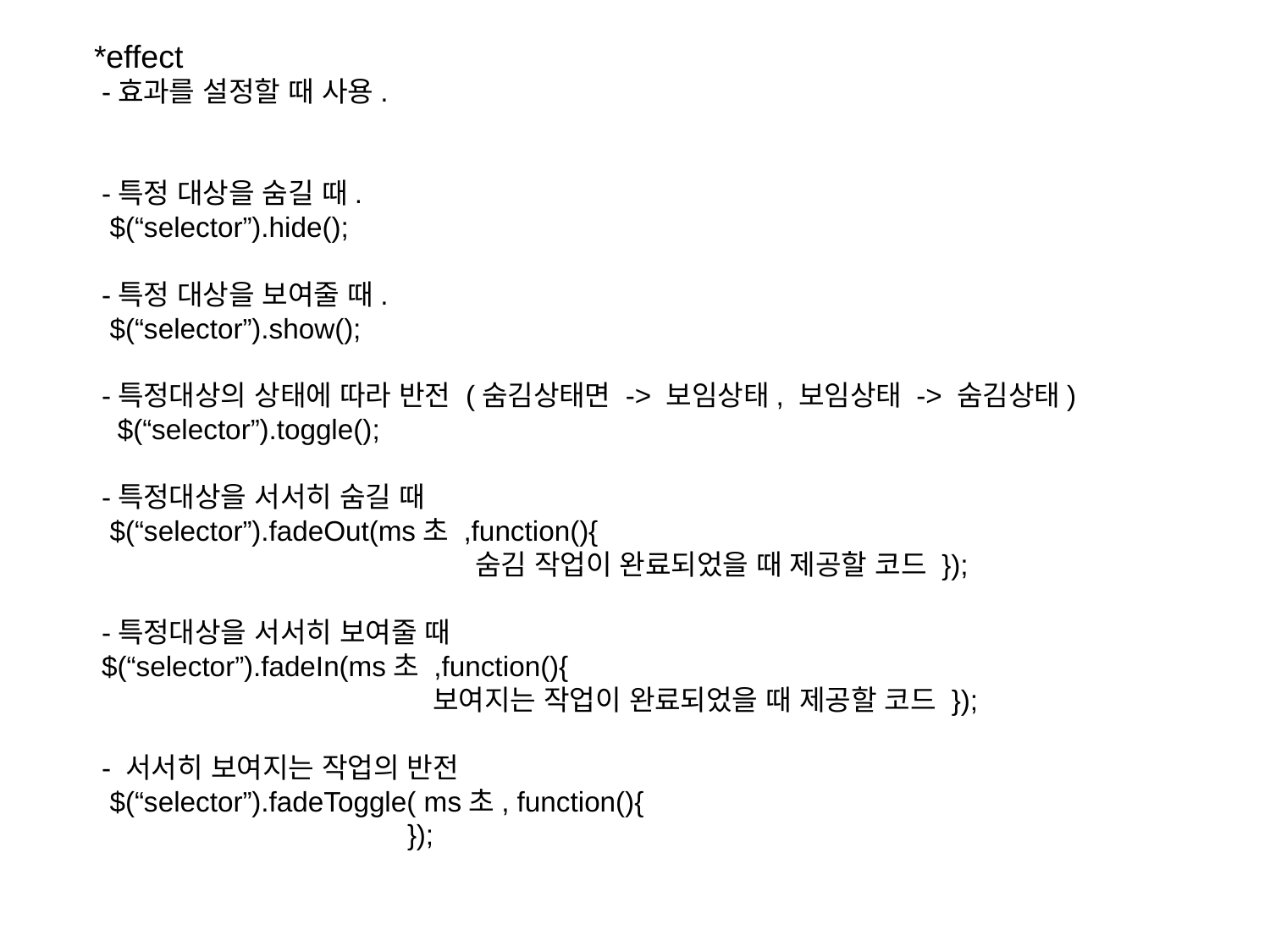

*effect
 -효과를 설정할 때 사용.

 -특정 대상을 숨길 때.
  $(“selector”).hide();

 -특정 대상을 보여줄 때.
  $(“selector”).show();

 -특정대상의 상태에 따라 반전 (숨김상태면 -> 보임상태, 보임상태 -> 숨김상태)
   $(“selector”).toggle();

 -특정대상을 서서히 숨길 때
  $(“selector”).fadeOut(ms초 ,function(){
			숨김 작업이 완료되었을 때 제공할 코드 });

 -특정대상을 서서히 보여줄 때
 $(“selector”).fadeIn(ms초 ,function(){
		          보여지는 작업이 완료되었을 때 제공할 코드 });

 - 서서히 보여지는 작업의 반전
  $(“selector”).fadeToggle( ms초, function(){
                                        });